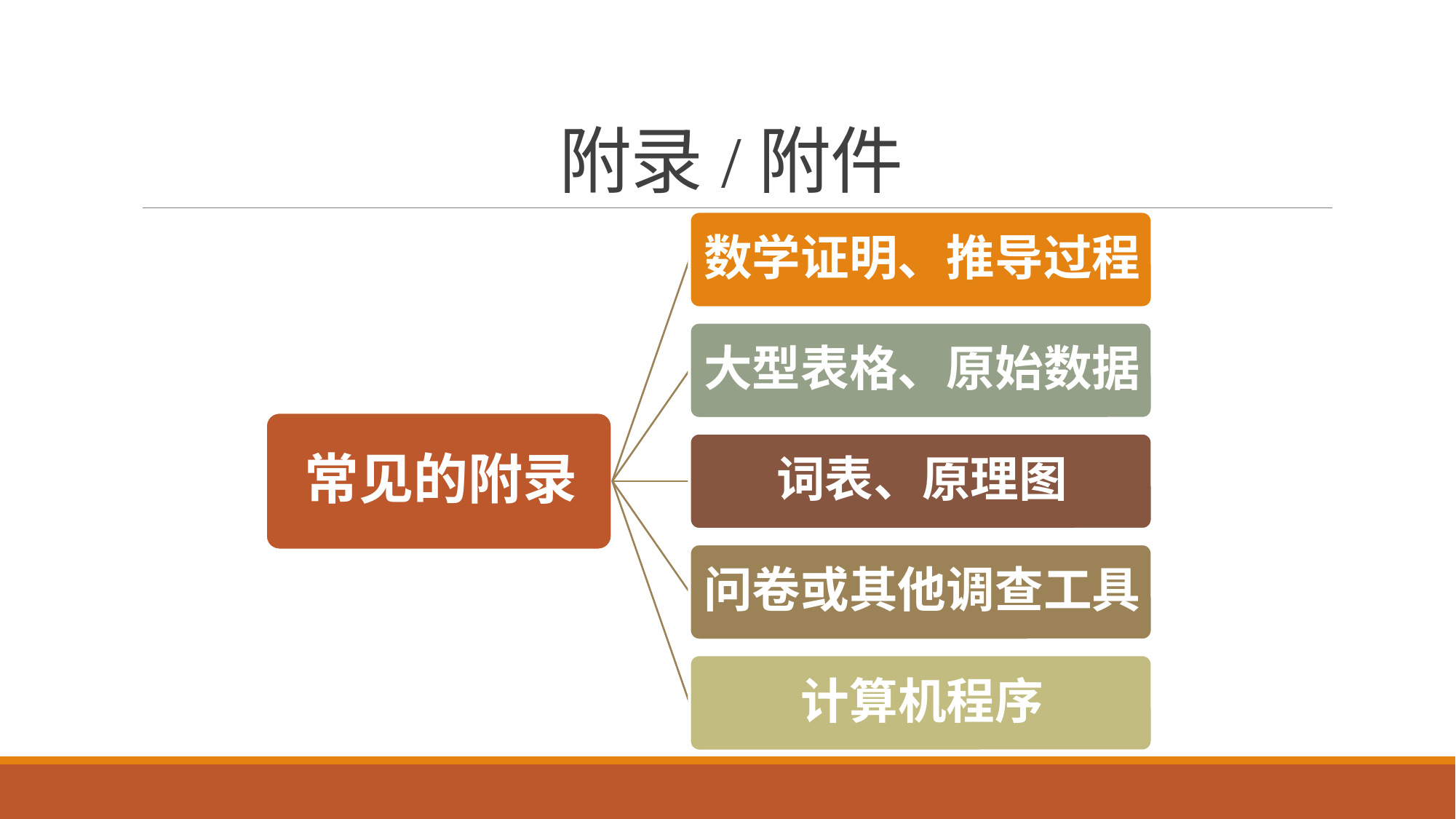

# 附录/附件
常见的附录

数学证明、推导过程

大型表格、原始数据

词表、原理图

问卷或其他调查工具

计算机程序